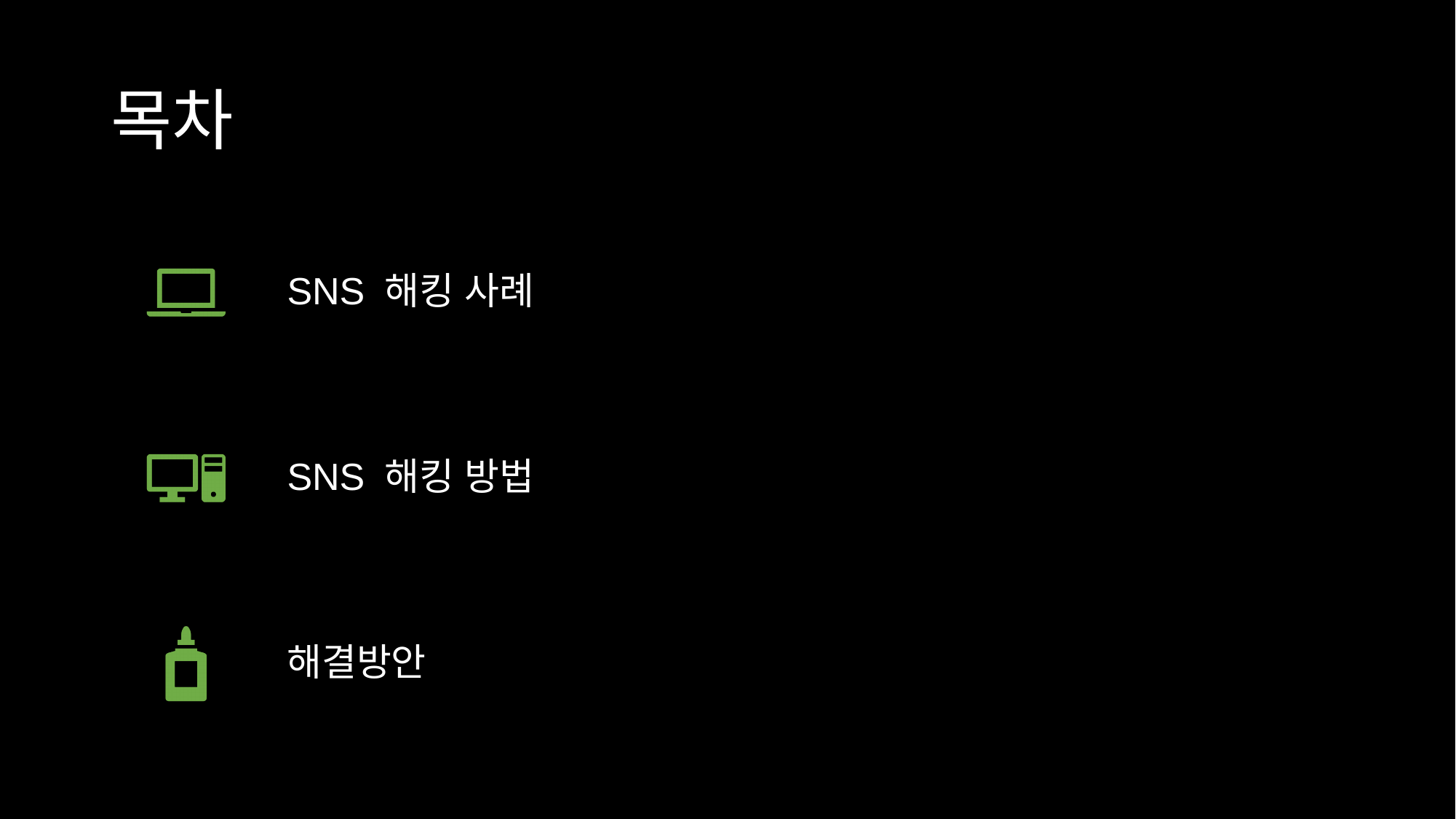

# 목차
SNS 해킹 사례
SNS 해킹 방법
해결방안